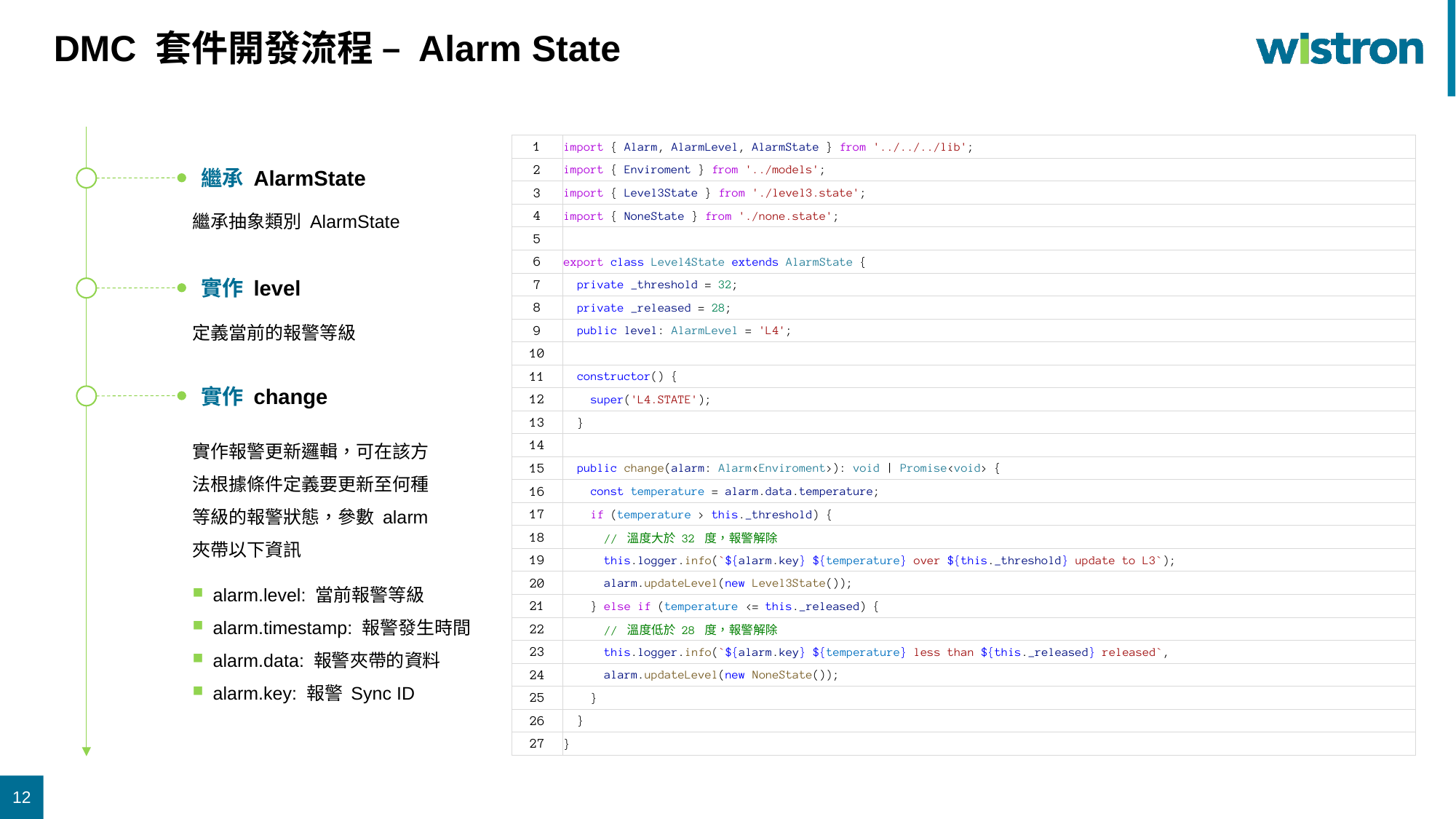

# DMC 套件開發流程 – Alarm State
| 1 | import { Alarm, AlarmLevel, AlarmState } from '../../../lib'; |
| --- | --- |
| 2 | import { Enviroment } from '../models'; |
| 3 | import { Level3State } from './level3.state'; |
| 4 | import { NoneState } from './none.state'; |
| 5 |  |
| 6 | export class Level4State extends AlarmState { |
| 7 | private \_threshold = 32; |
| 8 | private \_released = 28; |
| 9 | public level: AlarmLevel = 'L4'; |
| 10 |  |
| 11 | constructor() { |
| 12 | super('L4.STATE'); |
| 13 | } |
| 14 |  |
| 15 | public change(alarm: Alarm<Enviroment>): void | Promise<void> { |
| 16 | const temperature = alarm.data.temperature; |
| 17 | if (temperature > this.\_threshold) { |
| 18 | // 溫度大於 32 度，報警解除 |
| 19 | this.logger.info(`${alarm.key} ${temperature} over ${this.\_threshold} update to L3`); |
| 20 | alarm.updateLevel(new Level3State()); |
| 21 | } else if (temperature <= this.\_released) { |
| 22 | // 溫度低於 28 度，報警解除 |
| 23 | this.logger.info(`${alarm.key} ${temperature} less than ${this.\_released} released`, |
| 24 | alarm.updateLevel(new NoneState()); |
| 25 | } |
| 26 | } |
| 27 | } |
繼承 AlarmState

繼承抽象類別 AlarmState
實作 level

定義當前的報警等級
實作 change

實作報警更新邏輯，可在該方法根據條件定義要更新至何種等級的報警狀態，參數 alarm夾帶以下資訊
alarm.level: 當前報警等級
alarm.timestamp: 報警發生時間
alarm.data: 報警夾帶的資料
alarm.key: 報警 Sync ID